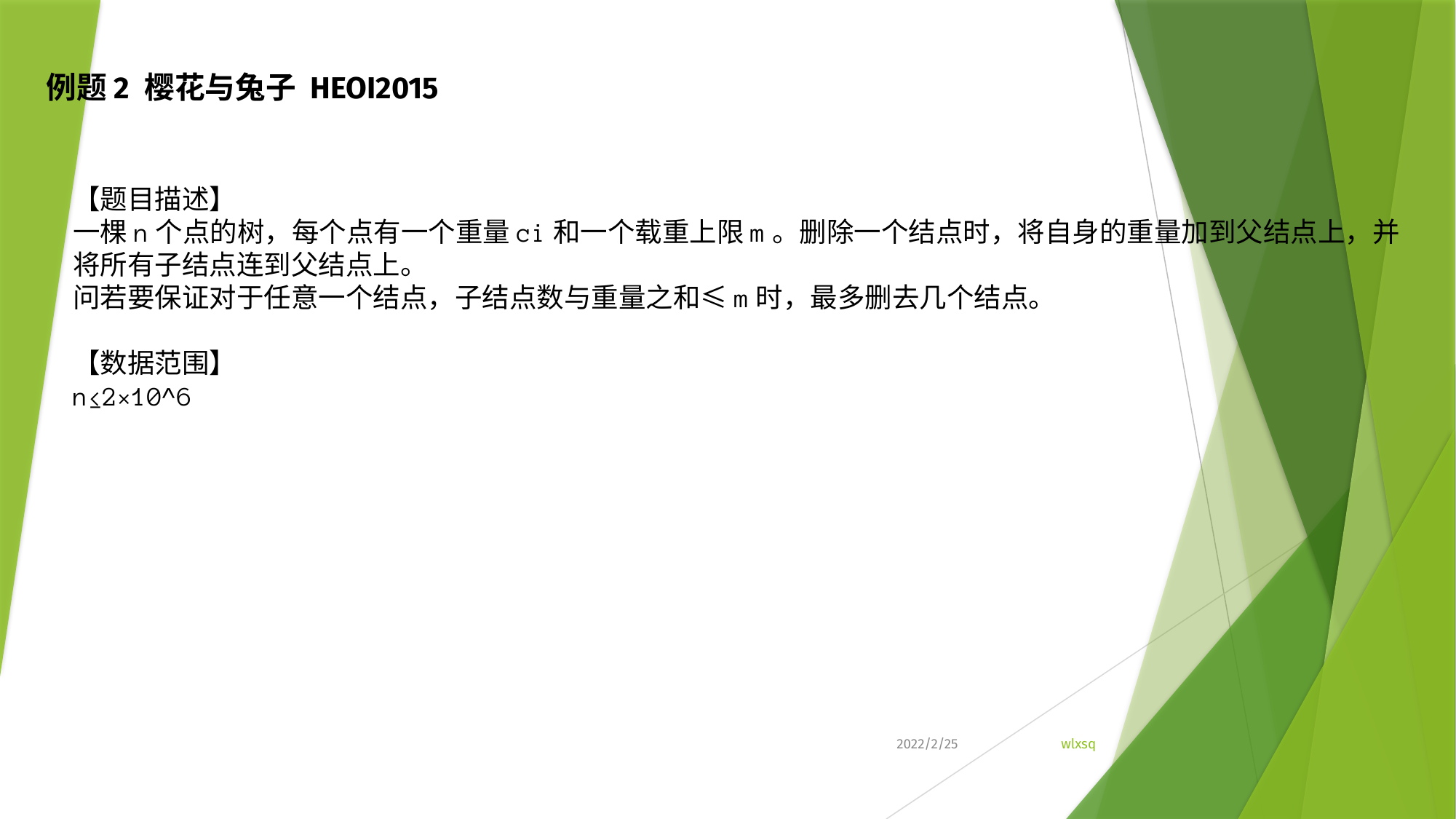

例题2 樱花与兔子 HEOI2015
【题目描述】
一棵n个点的树，每个点有一个重量ci和一个载重上限m。删除一个结点时，将自身的重量加到父结点上，并将所有子结点连到父结点上。
问若要保证对于任意一个结点，子结点数与重量之和≤m时，最多删去几个结点。

【数据范围】
n≤2×10^6
2022/2/25
4